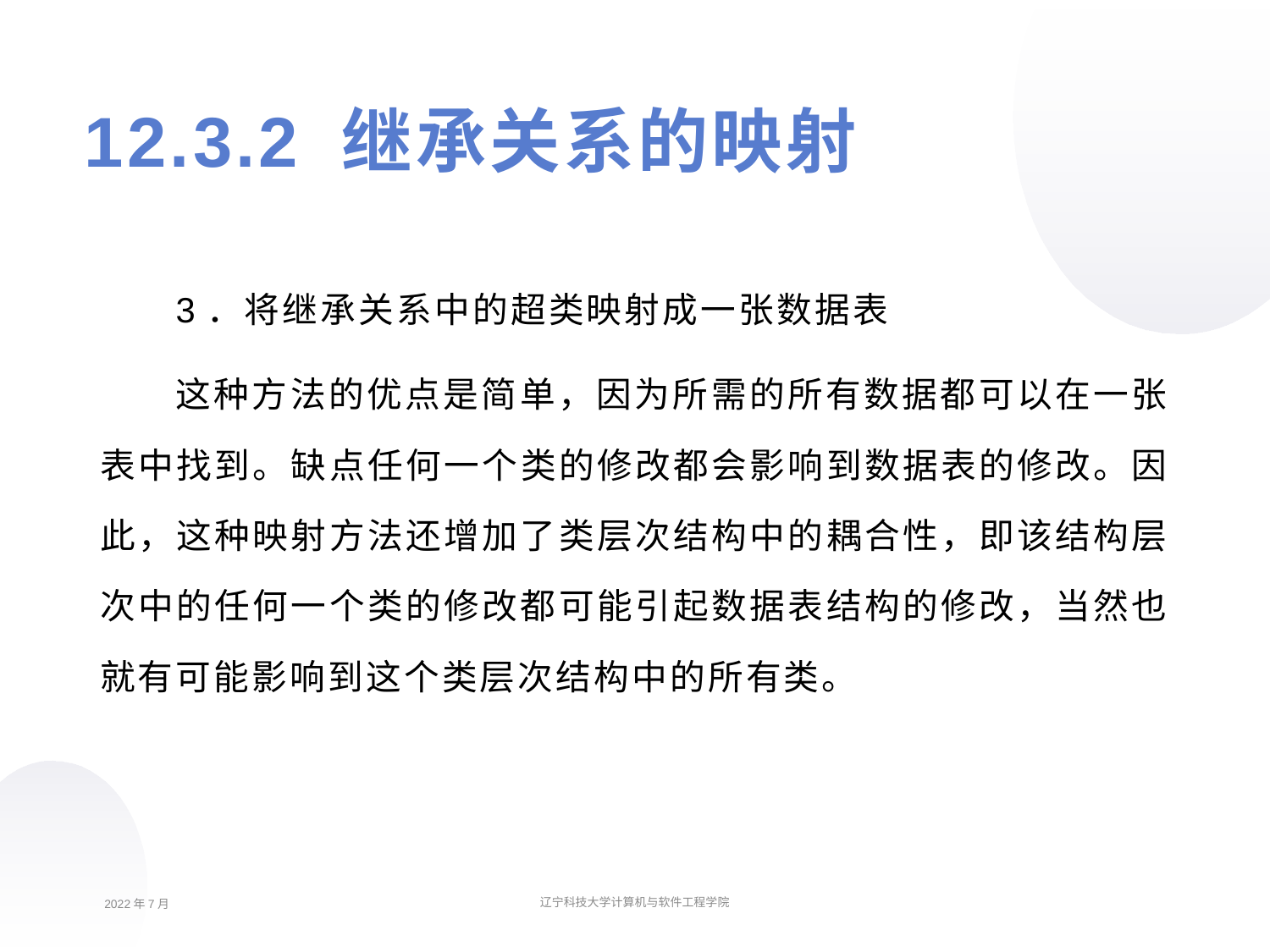

12.3.2 继承关系的映射
3．将继承关系中的超类映射成一张数据表
这种方法的优点是简单，因为所需的所有数据都可以在一张表中找到。缺点任何一个类的修改都会影响到数据表的修改。因此，这种映射方法还增加了类层次结构中的耦合性，即该结构层次中的任何一个类的修改都可能引起数据表结构的修改，当然也就有可能影响到这个类层次结构中的所有类。

2022年7月
辽宁科技大学计算机与软件工程学院
45